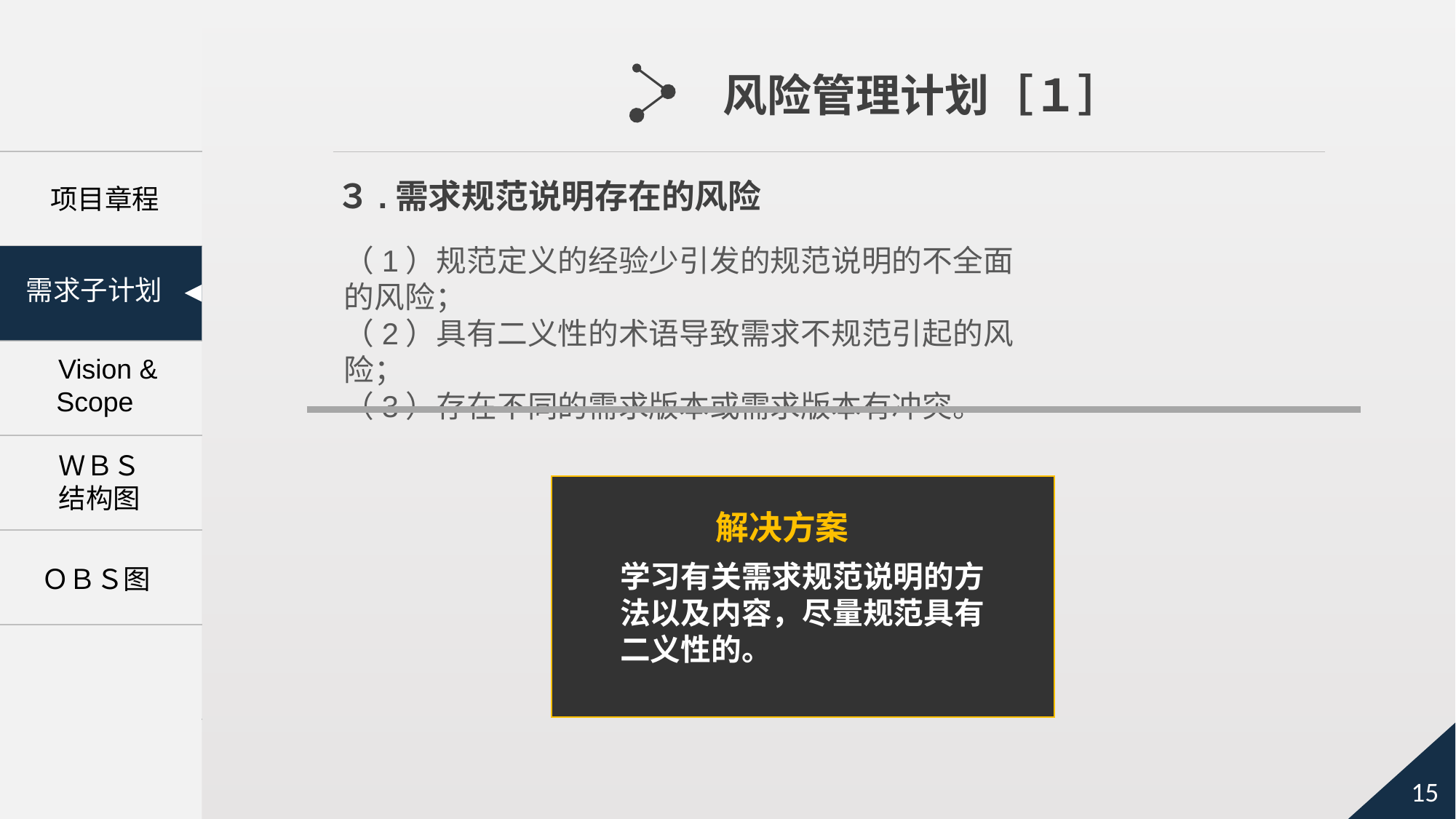

风险管理计划［１］

３.需求规范说明存在的风险
项目章程
（1）规范定义的经验少引发的规范说明的不全面的风险；
（2）具有二义性的术语导致需求不规范引起的风险；
（3）存在不同的需求版本或需求版本有冲突。
　需求子计划
　Vision &
Scope
ＷＢＳ
结构图

解决方案
学习有关需求规范说明的方法以及内容，尽量规范具有二义性的。
　ＯＢＳ图